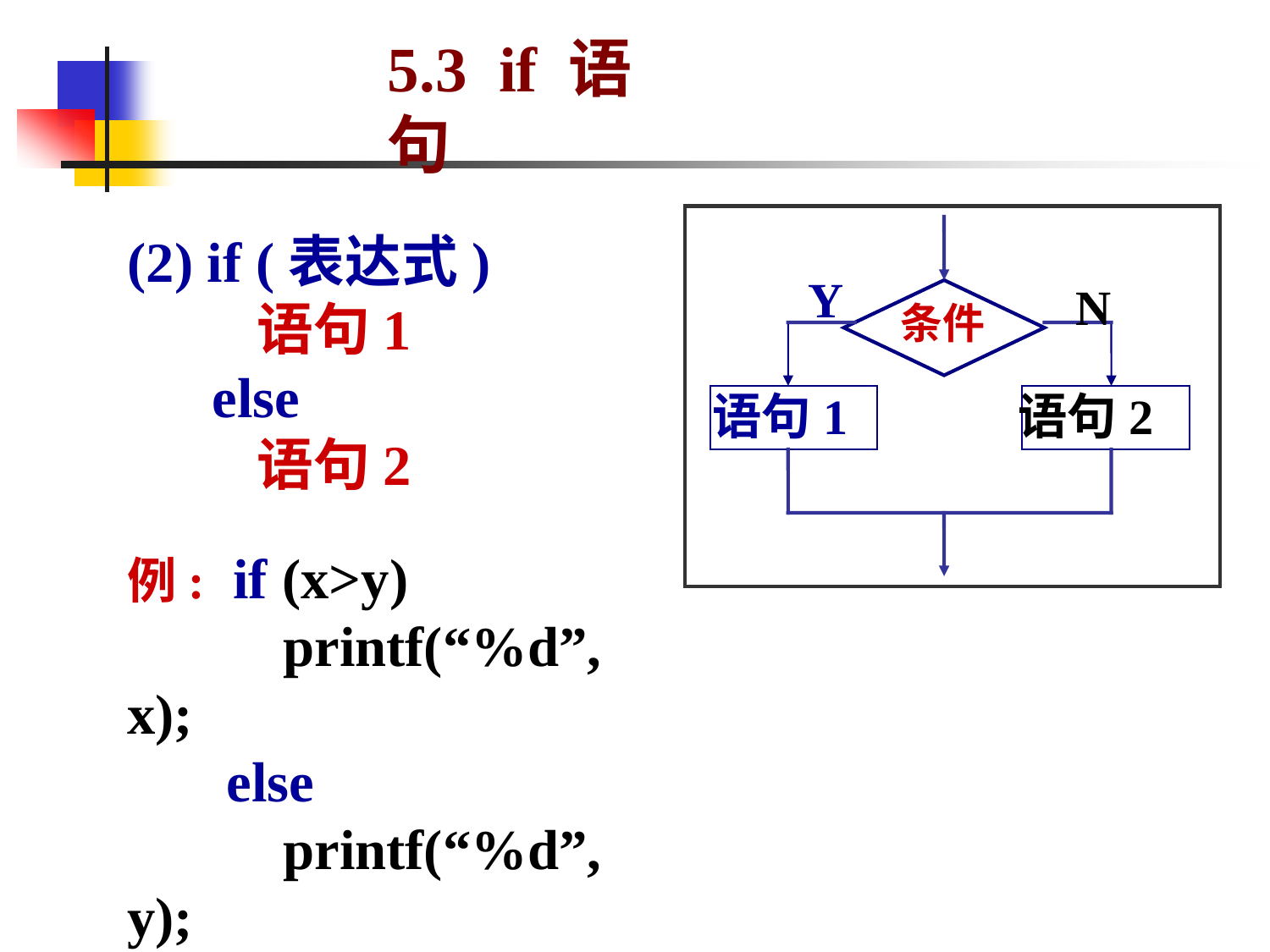

# 5.3  if 语句

Y
N

条件

语句1
语句2

(2) if (表达式)
         语句1
      else
         语句2
例:  if (x>y)
           printf(“%d”, x);
       else
           printf(“%d”, y);